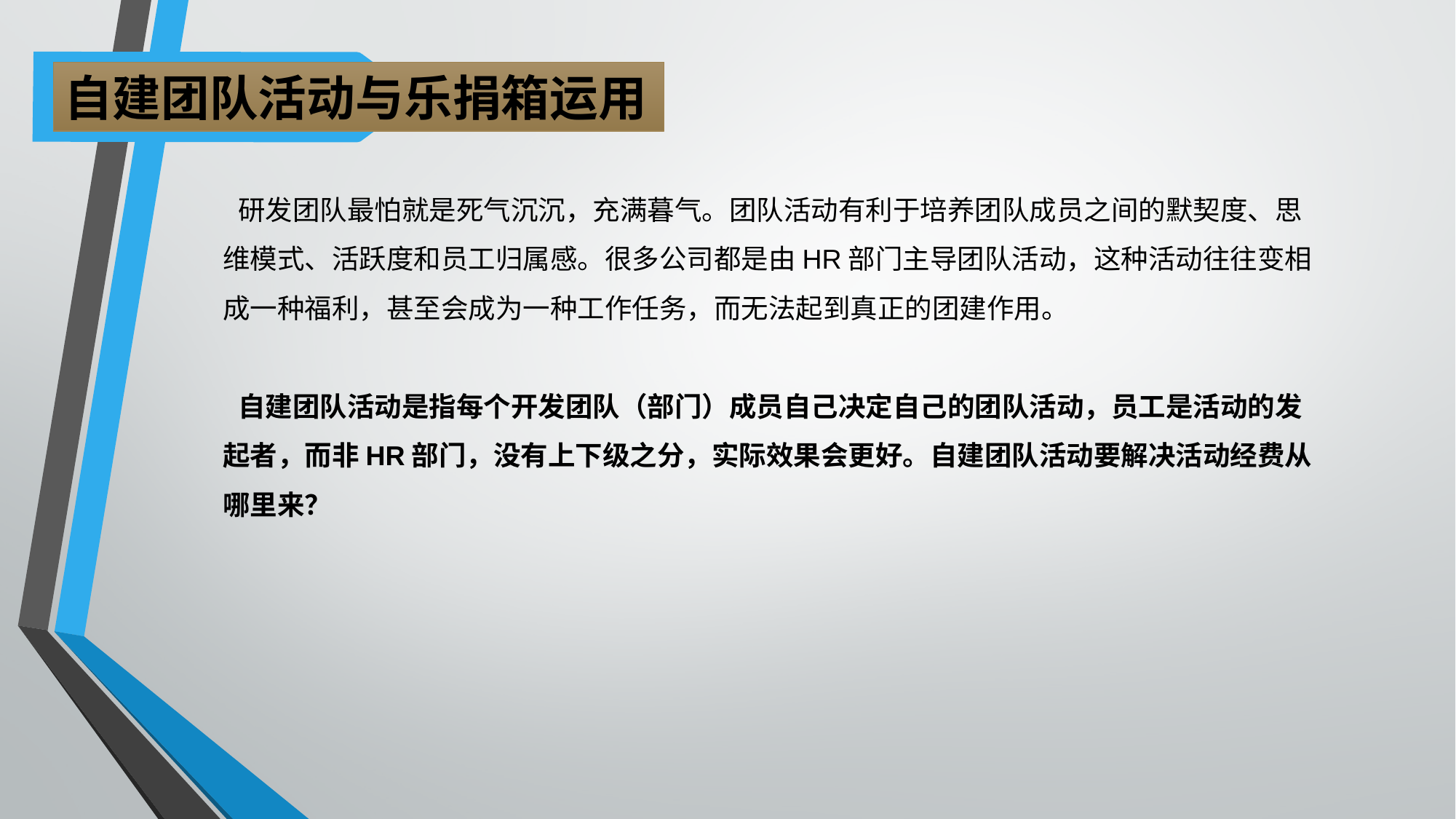

自建团队活动与乐捐箱运用
研发团队最怕就是死气沉沉，充满暮气。团队活动有利于培养团队成员之间的默契度、思维模式、活跃度和员工归属感。很多公司都是由HR部门主导团队活动，这种活动往往变相成一种福利，甚至会成为一种工作任务，而无法起到真正的团建作用。
自建团队活动是指每个开发团队（部门）成员自己决定自己的团队活动，员工是活动的发起者，而非HR部门，没有上下级之分，实际效果会更好。自建团队活动要解决活动经费从哪里来？